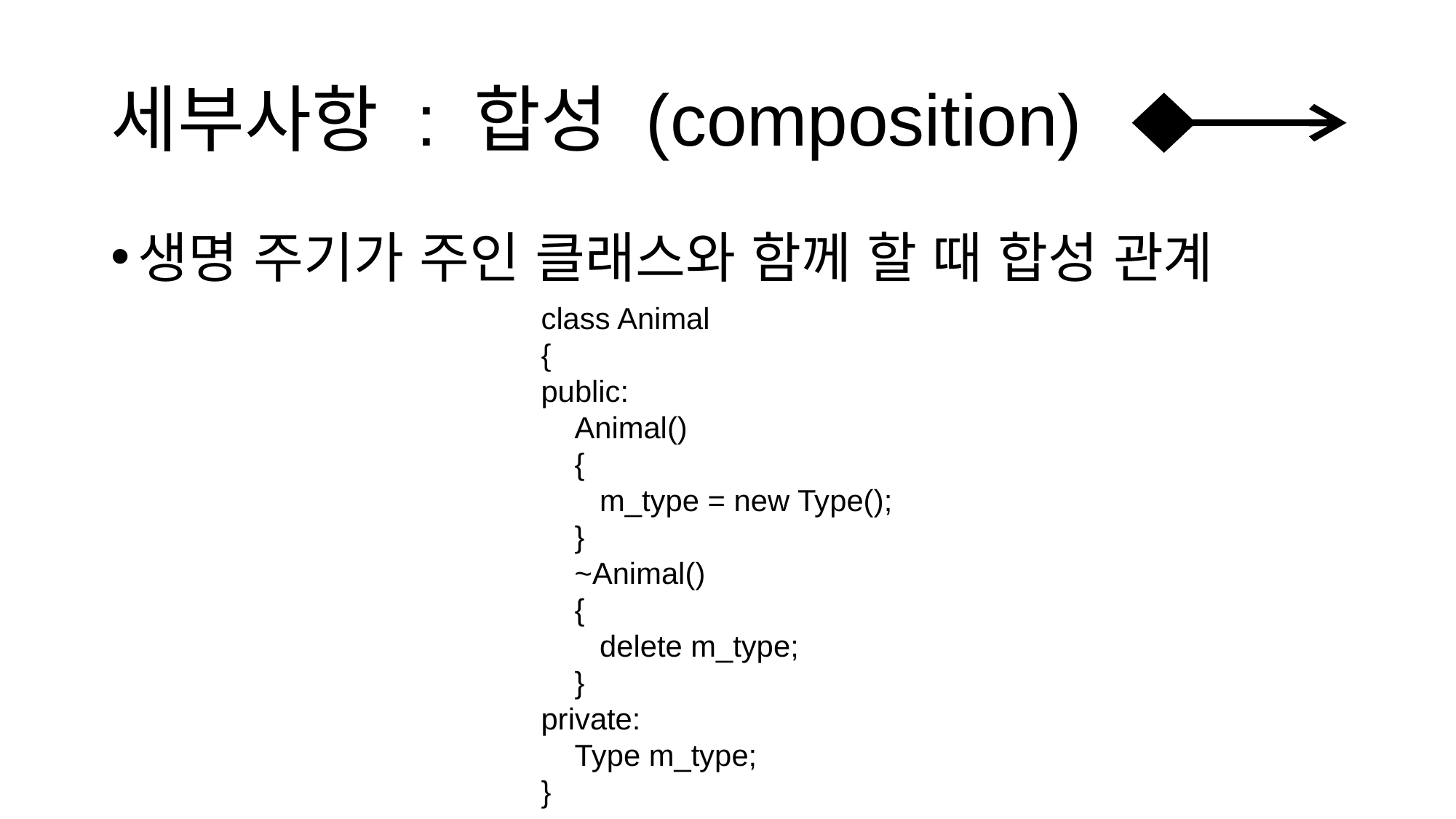

# 세부사항 : 합성 (composition)

생명 주기가 주인 클래스와 함께 할 때 합성 관계
class Animal
{
public:
    Animal()
    {
       m_type = new Type();
    }
    ~Animal()
    {
       delete m_type;
    }
private:
    Type m_type;
}